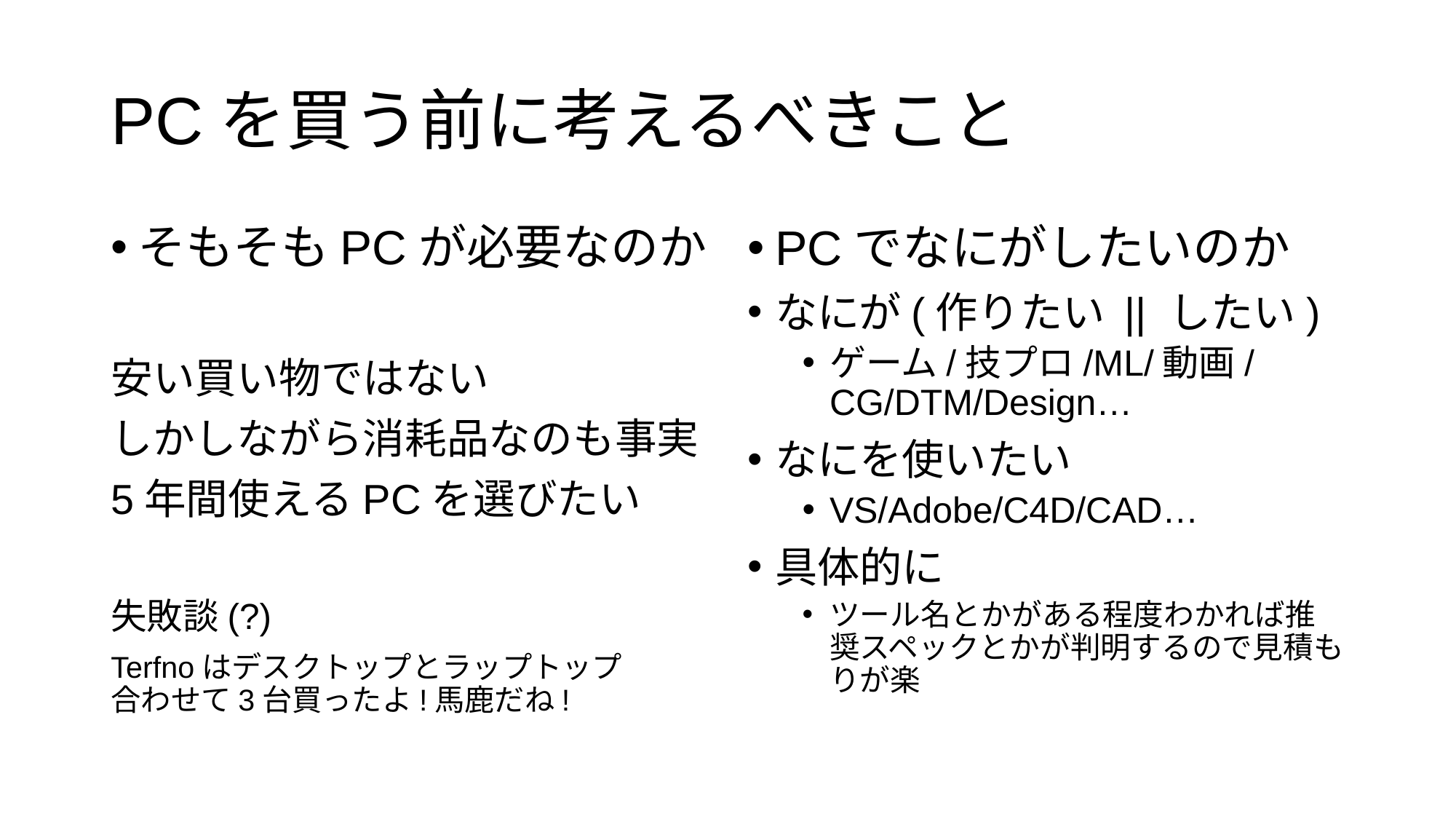

# PCを買う前に考えるべきこと
そもそもPCが必要なのか

安い買い物ではない
しかしながら消耗品なのも事実
5年間使えるPCを選びたい

失敗談(?)
Terfnoはデスクトップとラップトップ
合わせて3台買ったよ!馬鹿だね!
PCでなにがしたいのか
なにが(作りたい || したい)
ゲーム/技プロ/ML/動画/CG/DTM/Design…
なにを使いたい
VS/Adobe/C4D/CAD…
具体的に
ツール名とかがある程度わかれば推奨スペックとかが判明するので見積もりが楽